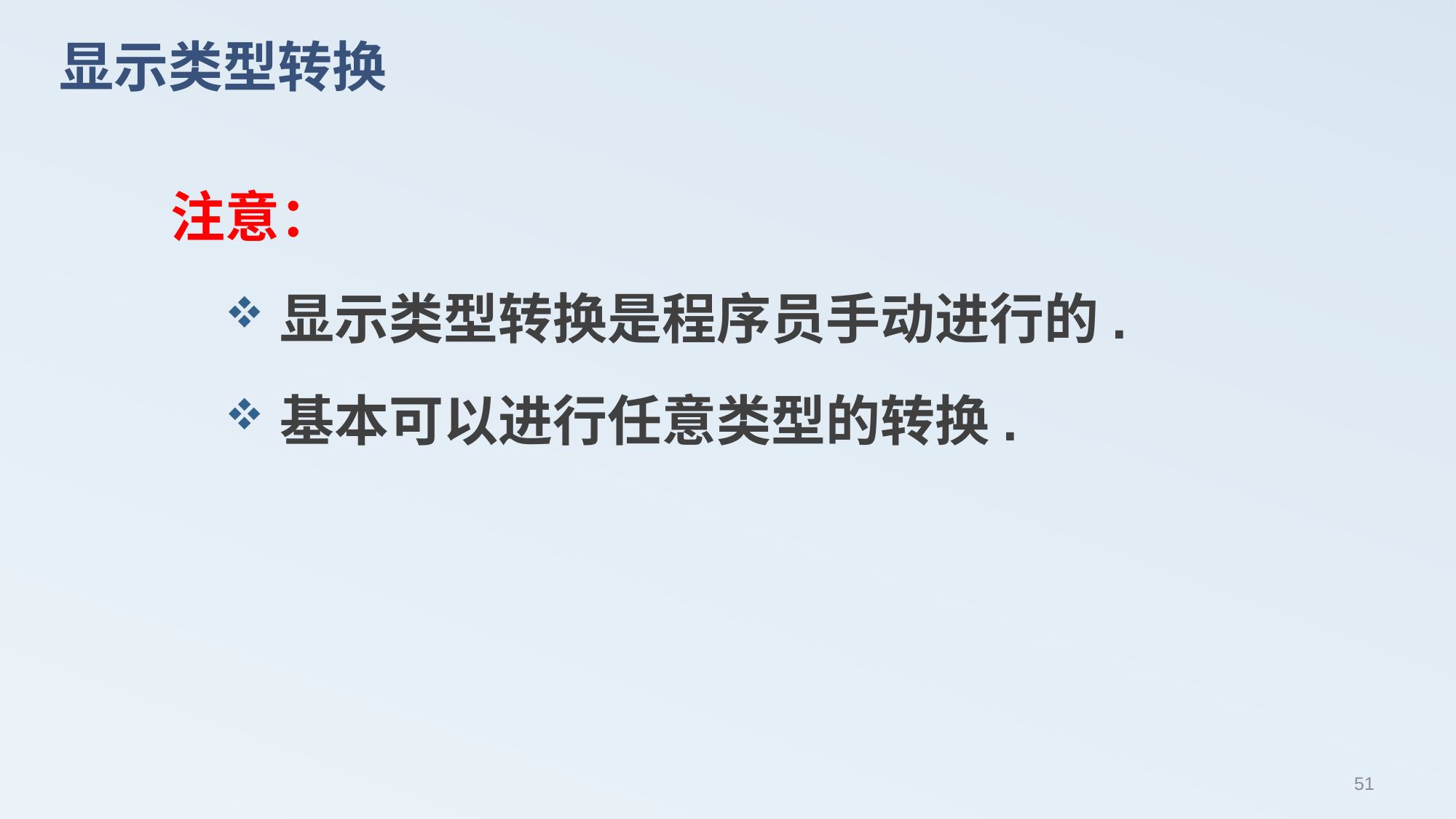

# 显示类型转换
注意：
显示类型转换是程序员手动进行的.
基本可以进行任意类型的转换.